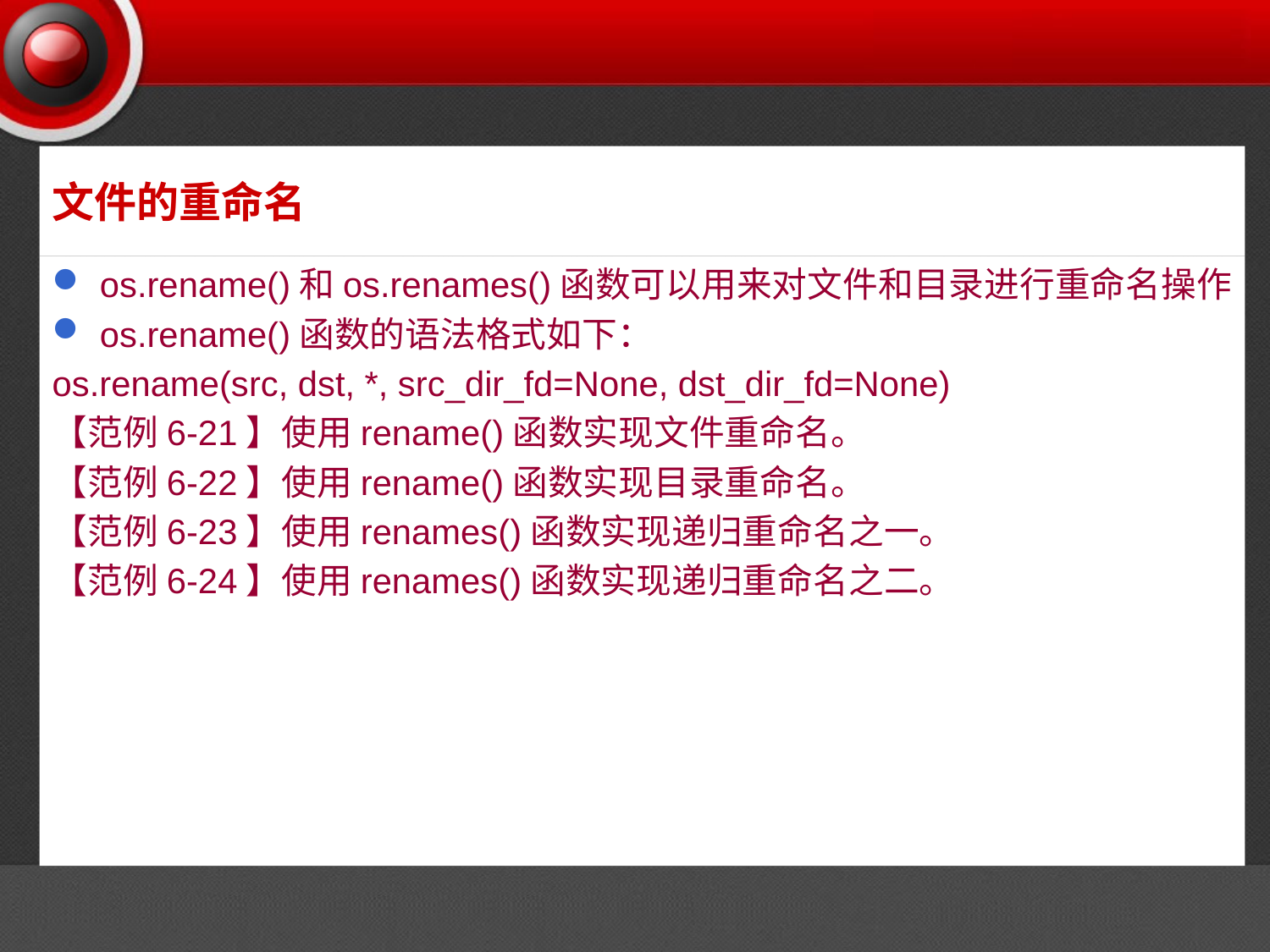

# 文件的重命名
os.rename()和os.renames()函数可以用来对文件和目录进行重命名操作
os.rename()函数的语法格式如下：
os.rename(src, dst, *, src_dir_fd=None, dst_dir_fd=None)
【范例6-21】使用rename()函数实现文件重命名。
【范例6-22】使用rename()函数实现目录重命名。
【范例6-23】使用renames()函数实现递归重命名之一。
【范例6-24】使用renames()函数实现递归重命名之二。